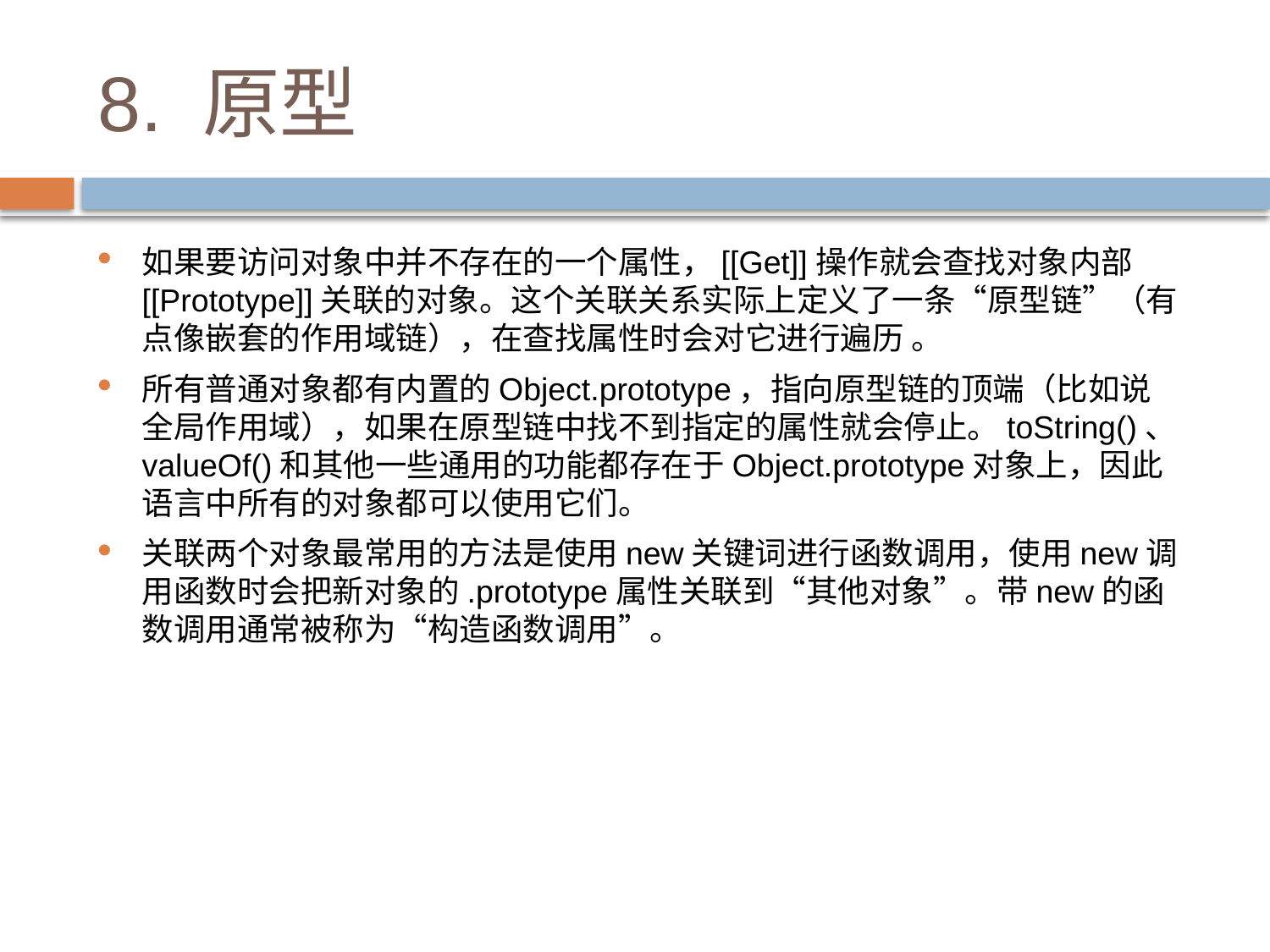

# 8. 原型
如果要访问对象中并不存在的一个属性，[[Get]]操作就会查找对象内部[[Prototype]]关联的对象。这个关联关系实际上定义了一条“原型链”（有点像嵌套的作用域链），在查找属性时会对它进行遍历 。
所有普通对象都有内置的Object.prototype，指向原型链的顶端（比如说全局作用域），如果在原型链中找不到指定的属性就会停止。toString()、valueOf()和其他一些通用的功能都存在于Object.prototype对象上，因此语言中所有的对象都可以使用它们。
关联两个对象最常用的方法是使用new关键词进行函数调用，使用new调用函数时会把新对象的.prototype属性关联到“其他对象”。带new的函数调用通常被称为“构造函数调用”。